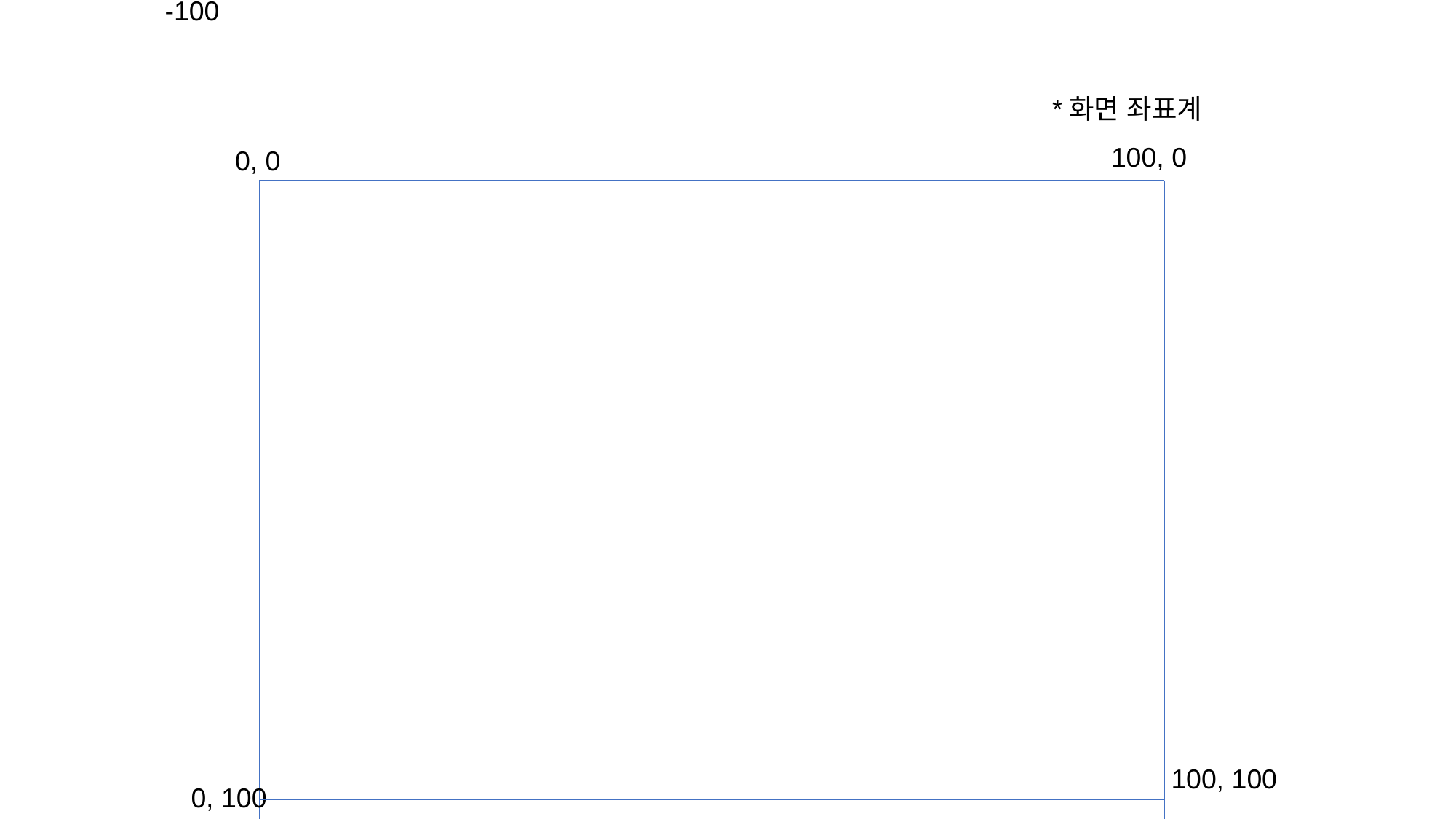

-100
*화면 좌표계
100, 0
-100
0, 0
100, 100
0, 100